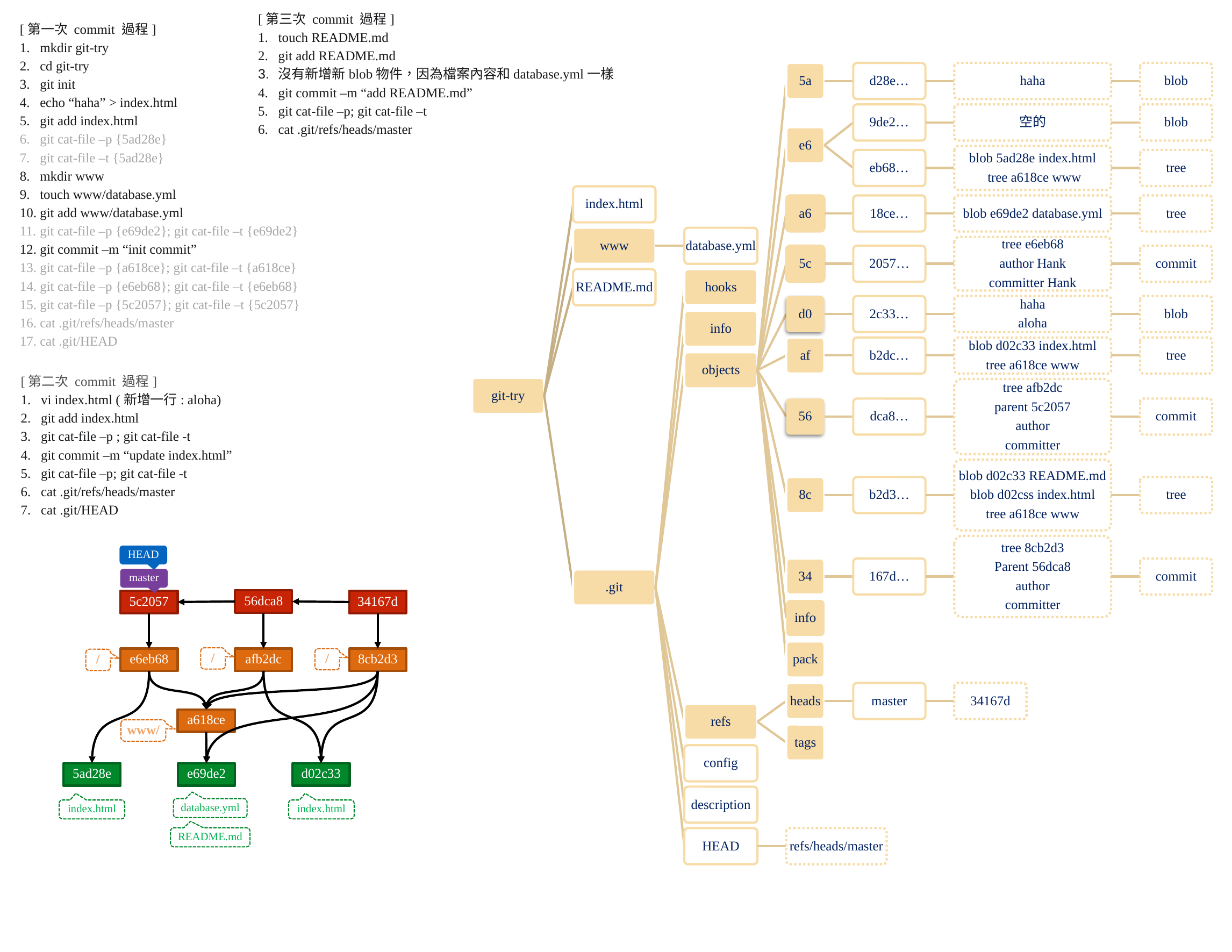

[第三次 commit 過程]
touch README.md
git add README.md
沒有新增新blob物件，因為檔案內容和database.yml一樣
git commit –m “add README.md”
git cat-file –p; git cat-file –t
cat .git/refs/heads/master
[第一次 commit 過程]
mkdir git-try
cd git-try
git init
echo “haha” > index.html
git add index.html
git cat-file –p {5ad28e}
git cat-file –t {5ad28e}
mkdir www
touch www/database.yml
git add www/database.yml
git cat-file –p {e69de2}; git cat-file –t {e69de2}
git commit –m “init commit”
git cat-file –p {a618ce}; git cat-file –t {a618ce}
git cat-file –p {e6eb68}; git cat-file –t {e6eb68}
git cat-file –p {5c2057}; git cat-file –t {5c2057}
cat .git/refs/heads/master
cat .git/HEAD

5a

d28e…

haha

blob

9de2…

空的

blob

e6

blob 5ad28e index.html
 tree a618ce www

eb68…

tree

index.html

a6

18ce…

blob e69de2 database.yml

tree

www

database.yml

tree e6eb68
author Hank
committer Hank

5c

2057…

commit

README.md

hooks

d0

2c33…

haha
aloha

blob

info

af

b2dc…

tree

blob d02c33 index.html
tree a618ce www

objects

[第二次 commit 過程]
vi index.html (新增一行: aloha)
git add index.html
git cat-file –p ; git cat-file -t
git commit –m “update index.html”
git cat-file –p; git cat-file -t
cat .git/refs/heads/master
cat .git/HEAD

git-try

tree afb2dc
parent 5c2057
author
committer

56

dca8…

commit

blob d02c33 README.md
blob d02css index.html
tree a618ce www

8c

b2d3…

tree

tree 8cb2d3
Parent 56dca8
author
committer
HEAD

34

167d…

commit
master

.git

56dca8
5c2057
34167d

info

pack
/
e6eb68
afb2dc
/
8cb2d3
/

heads

master

5c2057

56dca8

34167d

refs
a618ce

www/

tags

config
5ad28e
e69de2
d02c33

description
database.yml
index.html
index.html
README.md

HEAD

refs/heads/master